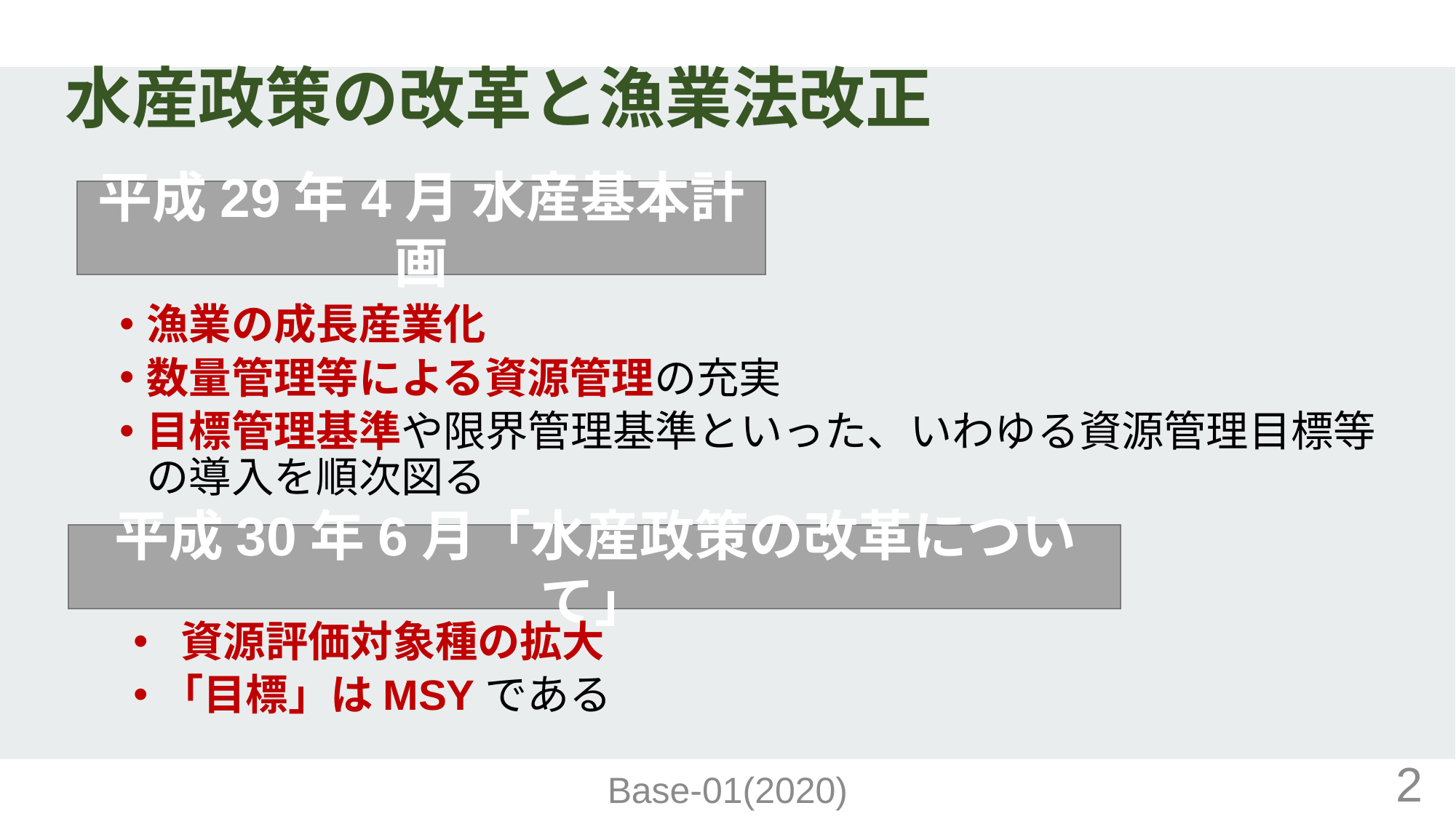

# 水産政策の改革と漁業法改正

漁業の成長産業化
数量管理等による資源管理の充実
目標管理基準や限界管理基準といった、いわゆる資源管理目標等の導入を順次図る
平成29年4月 水産基本計画
平成30年6月「水産政策の改革について」
 資源評価対象種の拡大
「目標」はMSYである

Base-01(2020)
2